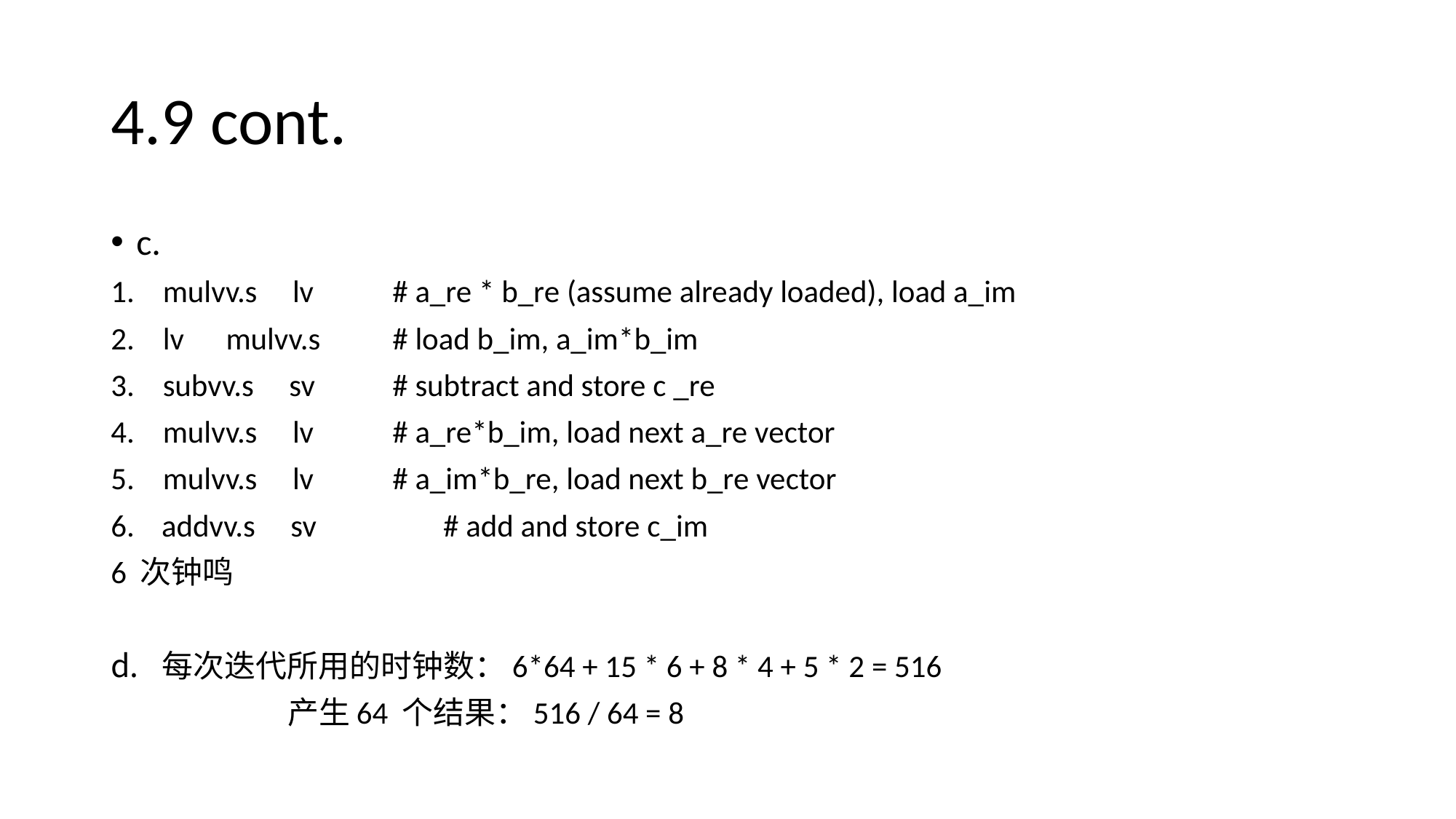

# 4.9 cont.
c.
1.    mulvv.s     lv       	# a_re * b_re (assume already loaded), load a_im
2.    lv 	   mulvv.s  	# load b_im, a_im*b_im
3.    subvv.s     sv      	# subtract and store c _re
4.    mulvv.s     lv      	# a_re*b_im, load next a_re vector
5.    mulvv.s     lv       	# a_im*b_re, load next b_re vector
addvv.s     sv       	# add and store c_im
6 次钟鸣

每次迭代所用的时钟数：6*64 + 15 * 6 + 8 * 4 + 5 * 2 = 516
                        产生64 个结果：516 / 64 = 8